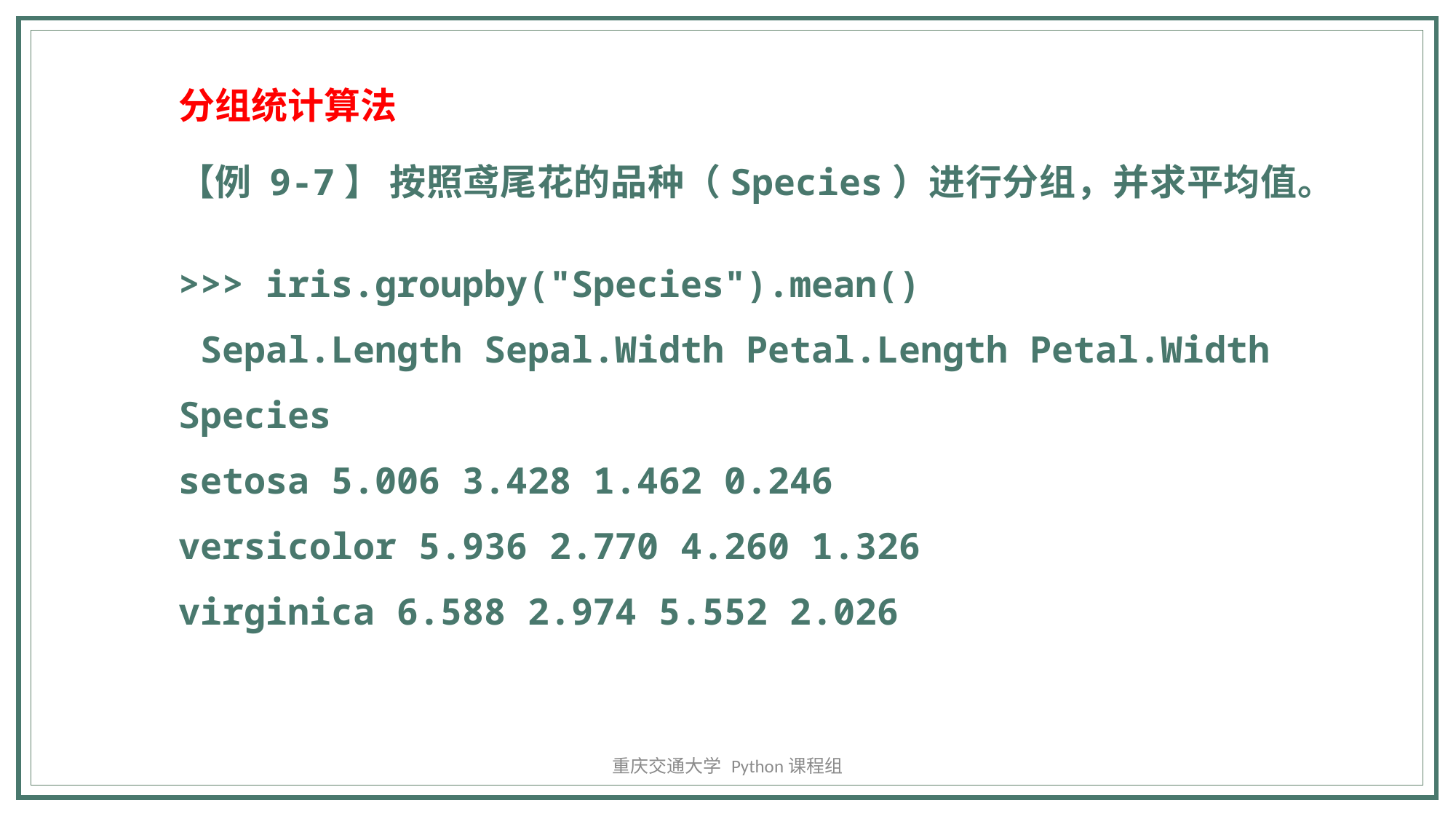

分组统计算法
【例 9-7】 按照鸢尾花的品种（Species）进行分组，并求平均值。
>>> iris.groupby("Species").mean()
 Sepal.Length Sepal.Width Petal.Length Petal.Width
Species
setosa 5.006 3.428 1.462 0.246
versicolor 5.936 2.770 4.260 1.326
virginica 6.588 2.974 5.552 2.026
重庆交通大学 Python课程组